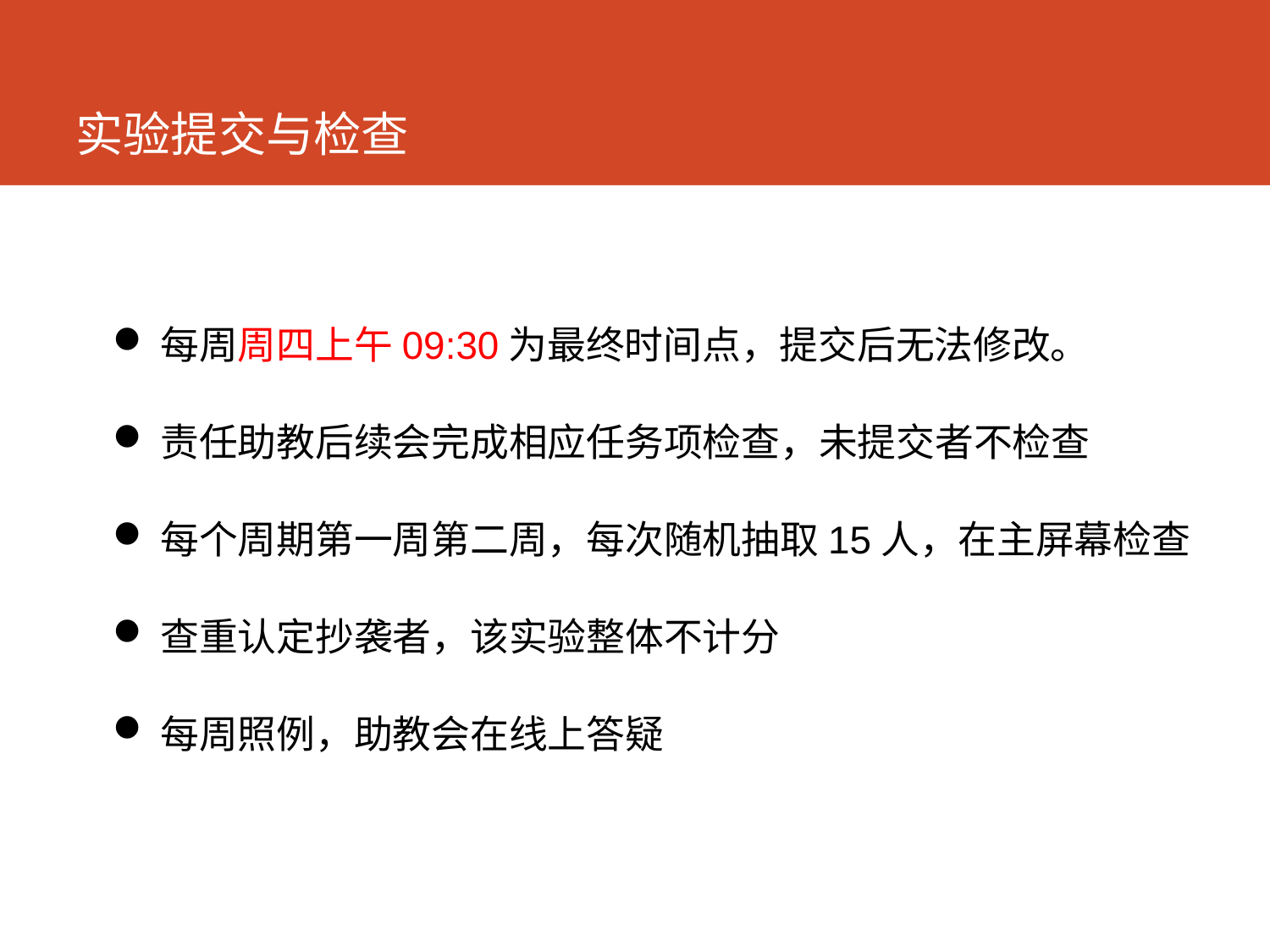

# 实验提交与检查
每周周四上午09:30为最终时间点，提交后无法修改。
责任助教后续会完成相应任务项检查，未提交者不检查
每个周期第一周第二周，每次随机抽取15人，在主屏幕检查
查重认定抄袭者，该实验整体不计分
每周照例，助教会在线上答疑